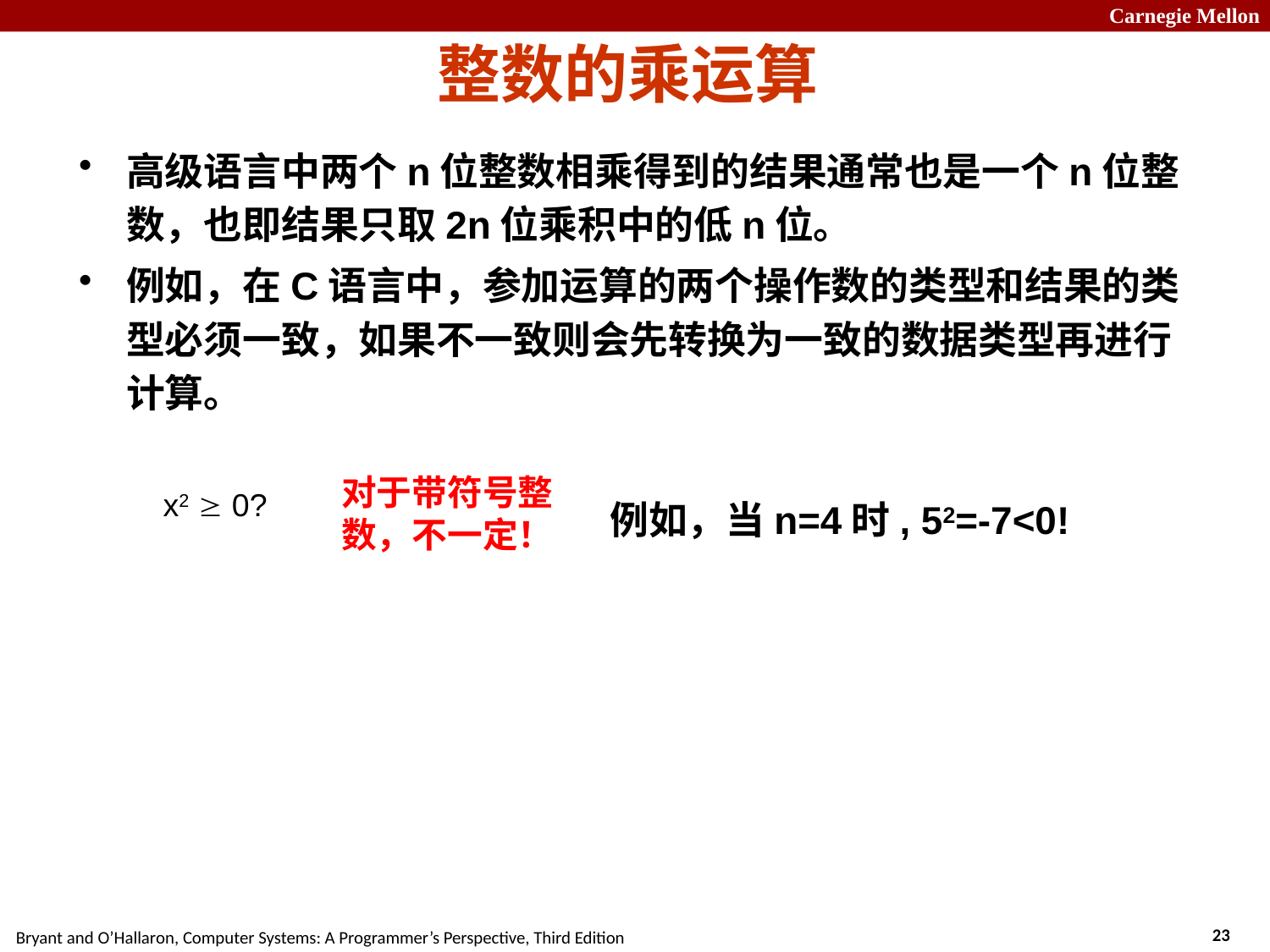

整数的乘运算
高级语言中两个n位整数相乘得到的结果通常也是一个n位整数，也即结果只取2n位乘积中的低n位。
例如，在C语言中，参加运算的两个操作数的类型和结果的类型必须一致，如果不一致则会先转换为一致的数据类型再进行计算。
对于带符号整数，不一定！
x2 ≥ 0?
例如，当n=4时, 52=-7<0!